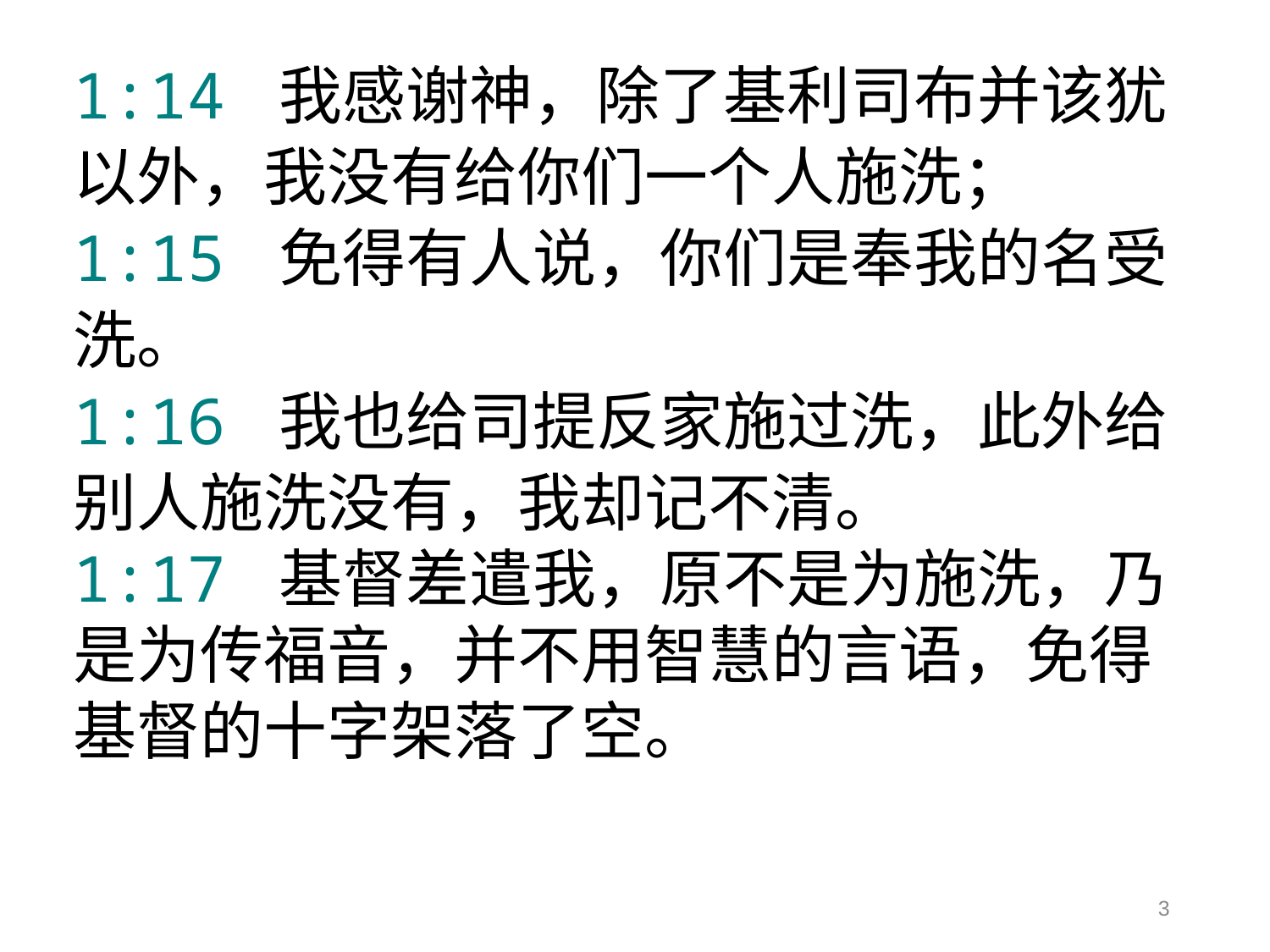

1:14 我感谢神，除了基利司布并该犹以外，我没有给你们一个人施洗；
1:15 免得有人说，你们是奉我的名受洗。
1:16 我也给司提反家施过洗，此外给别人施洗没有，我却记不清。
1:17 基督差遣我，原不是为施洗，乃是为传福音，并不用智慧的言语，免得基督的十字架落了空。
3